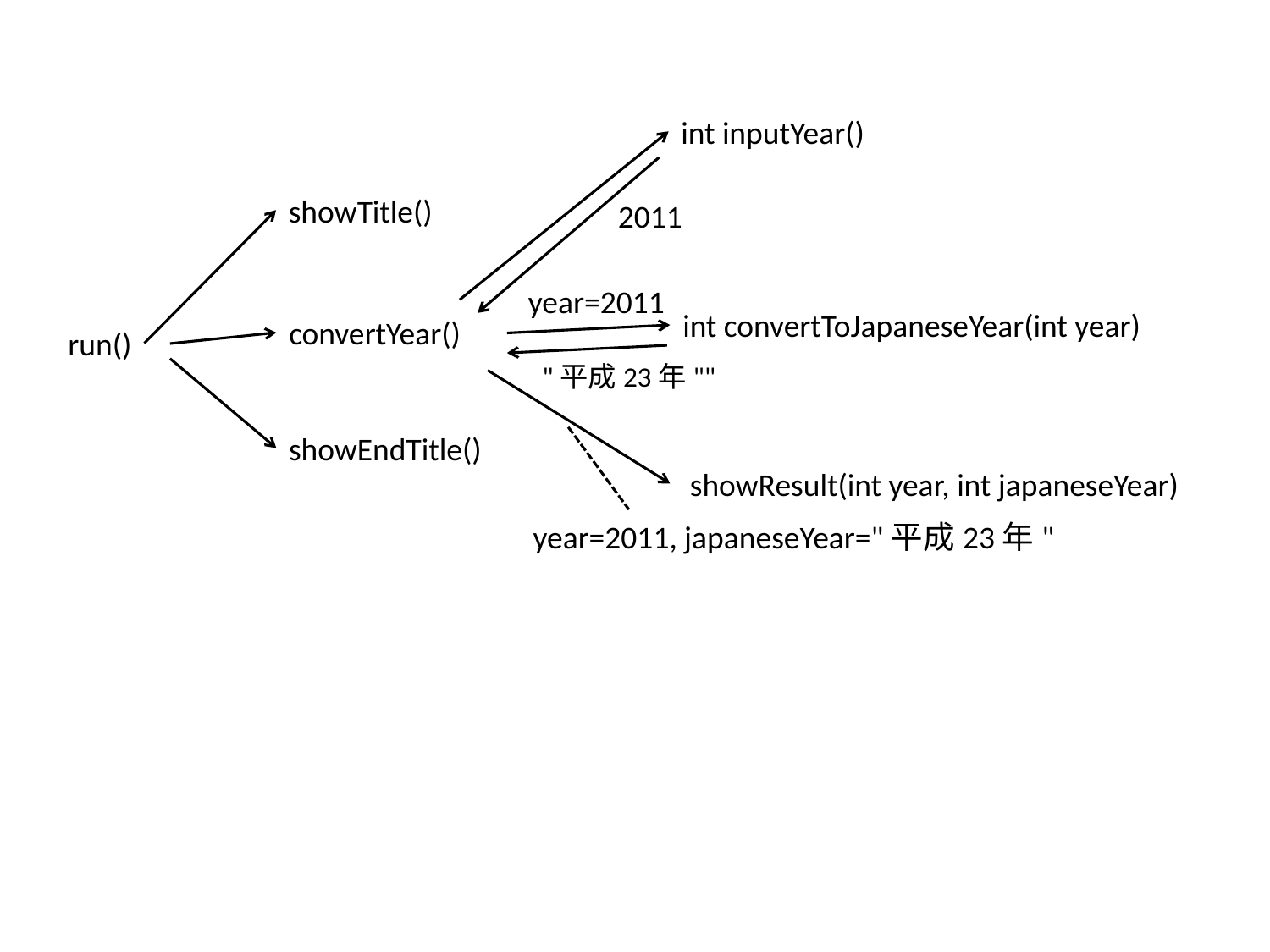

int inputYear()
showTitle()
2011
year=2011
int convertToJapaneseYear(int year)
convertYear()
run()
"平成23年""
showEndTitle()
 showResult(int year, int japaneseYear)
year=2011, japaneseYear="平成23年"